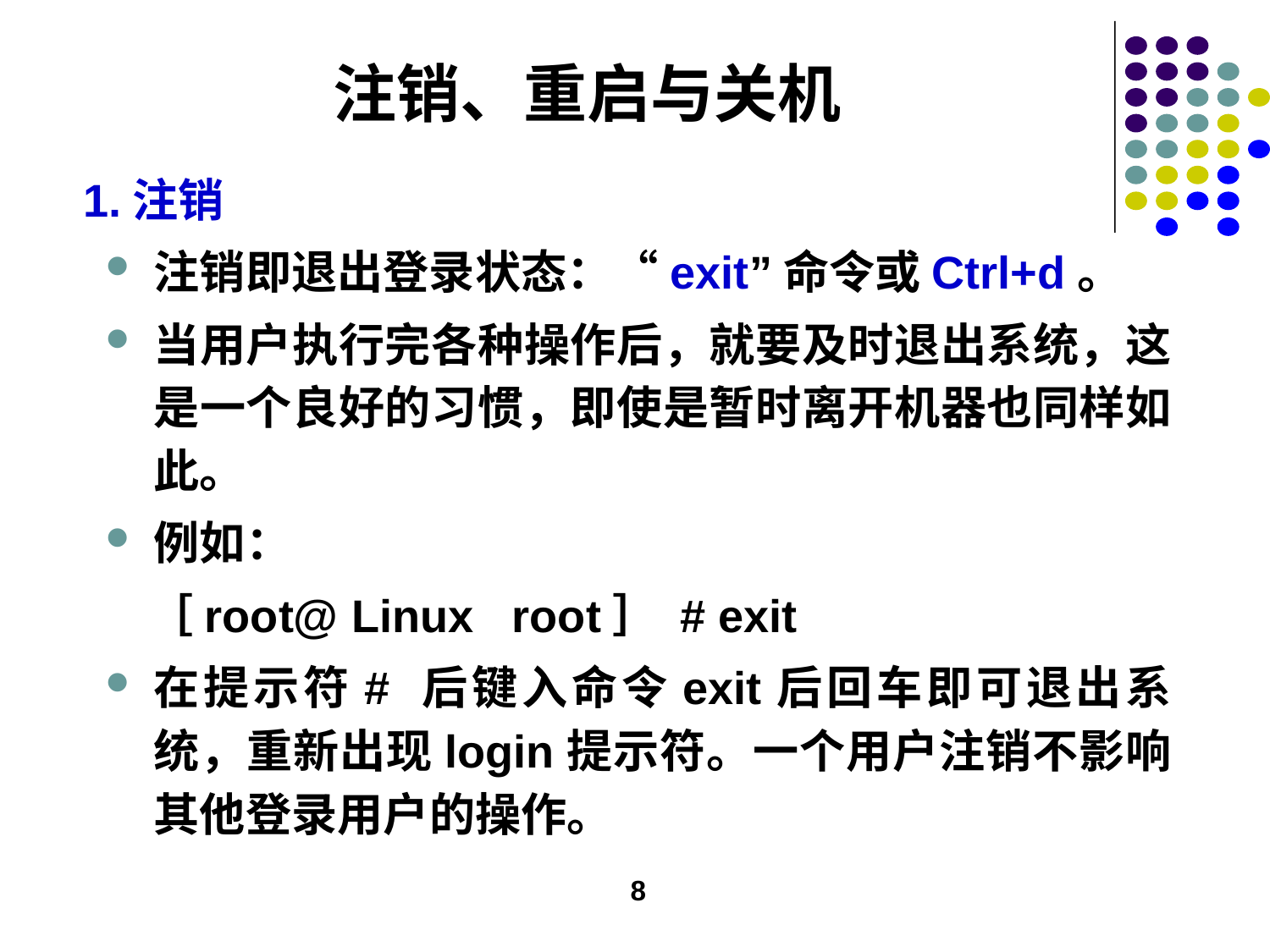

# 注销、重启与关机
  1.注销
注销即退出登录状态：“exit”命令或Ctrl+d。
当用户执行完各种操作后，就要及时退出系统，这是一个良好的习惯，即使是暂时离开机器也同样如此。
例如：
   ［root@ Linux   root］ # exit
在提示符# 后键入命令exit后回车即可退出系统，重新出现login提示符。一个用户注销不影响其他登录用户的操作。

8